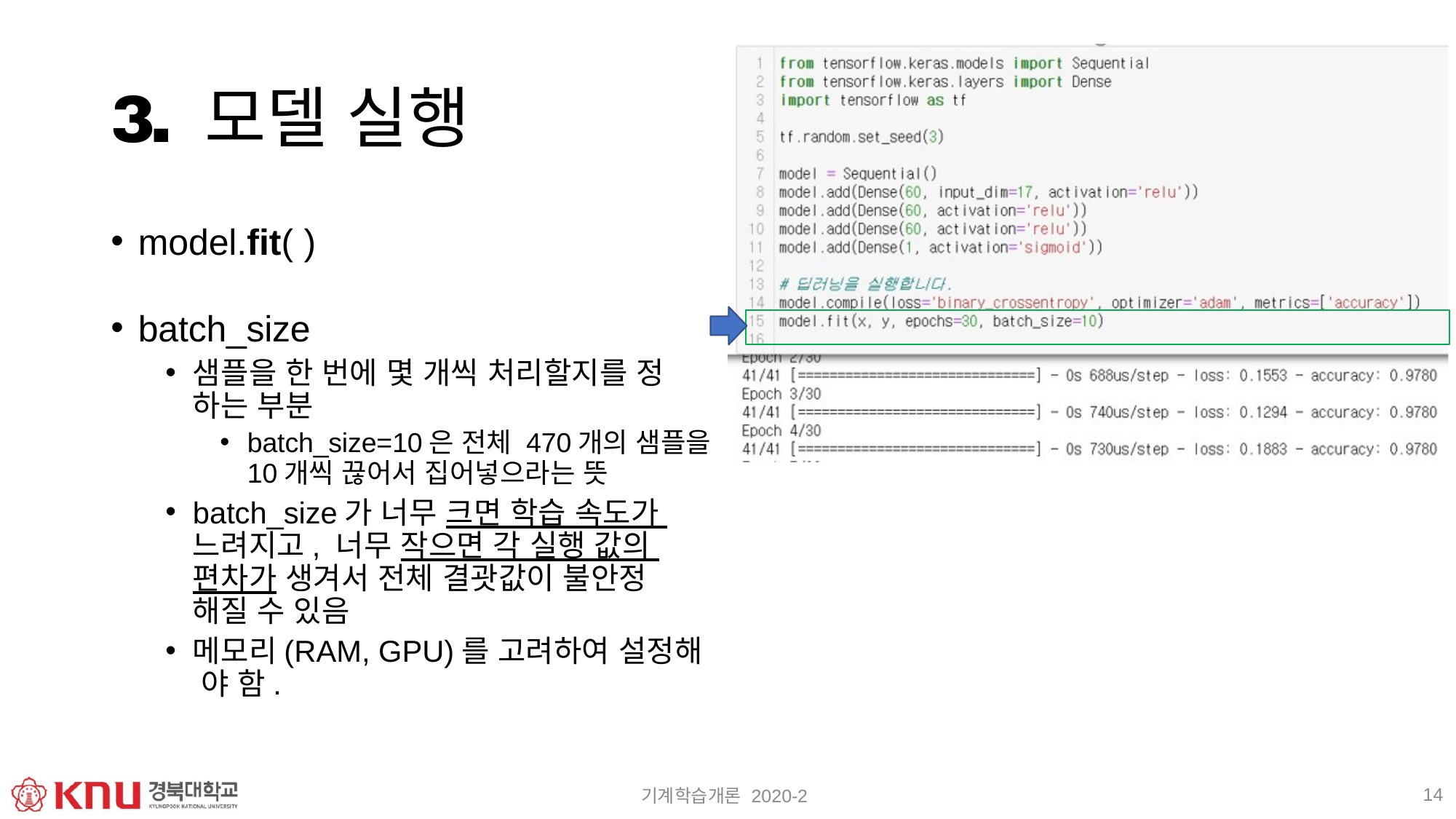

# 3. 모델 실행
model.fit( )

batch_size
샘플을 한 번에 몇 개씩 처리할지를 정  하는 부분
batch_size=10은 전체 470개의 샘플을
10개씩 끊어서 집어넣으라는 뜻
batch_size가 너무 크면 학습 속도가  느려지고, 너무 작으면 각 실행 값의  편차가 생겨서 전체 결괏값이 불안정  해질 수 있음
메모리(RAM, GPU)를 고려하여 설정해  야 함.
14
기계학습개론 2020-2